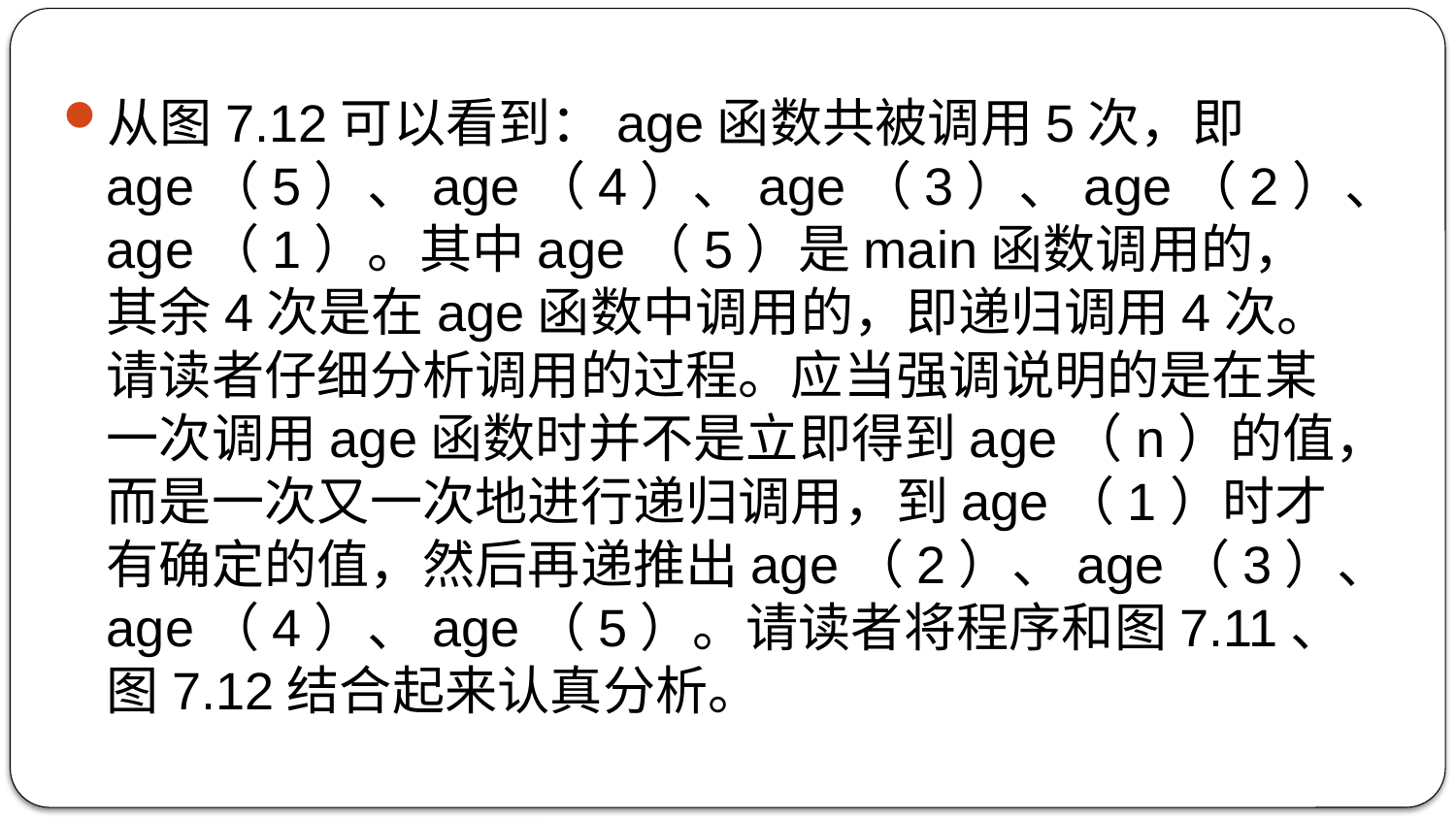

#
从图7.12可以看到：age函数共被调用5次，即age（5）、age（4）、age（3）、age（2）、age（1）。其中age（5）是main函数调用的，其余4次是在age函数中调用的，即递归调用4次。请读者仔细分析调用的过程。应当强调说明的是在某一次调用age函数时并不是立即得到age（n）的值，而是一次又一次地进行递归调用，到age（1）时才有确定的值，然后再递推出age（2）、age（3）、age（4）、age（5）。请读者将程序和图7.11、图7.12结合起来认真分析。